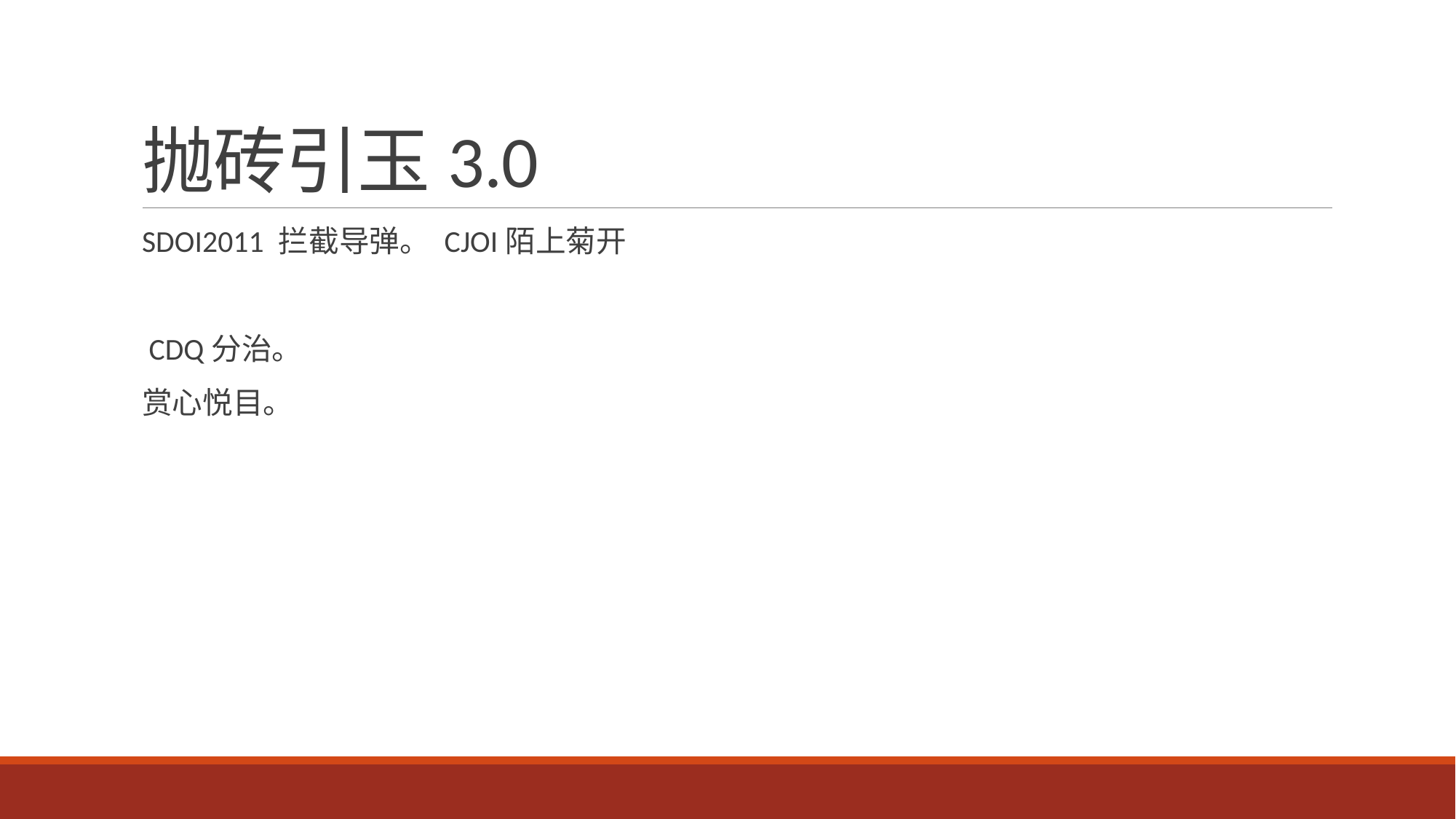

# 抛砖引玉3.0
SDOI2011 拦截导弹。 CJOI陌上菊开

 CDQ分治。
赏心悦目。